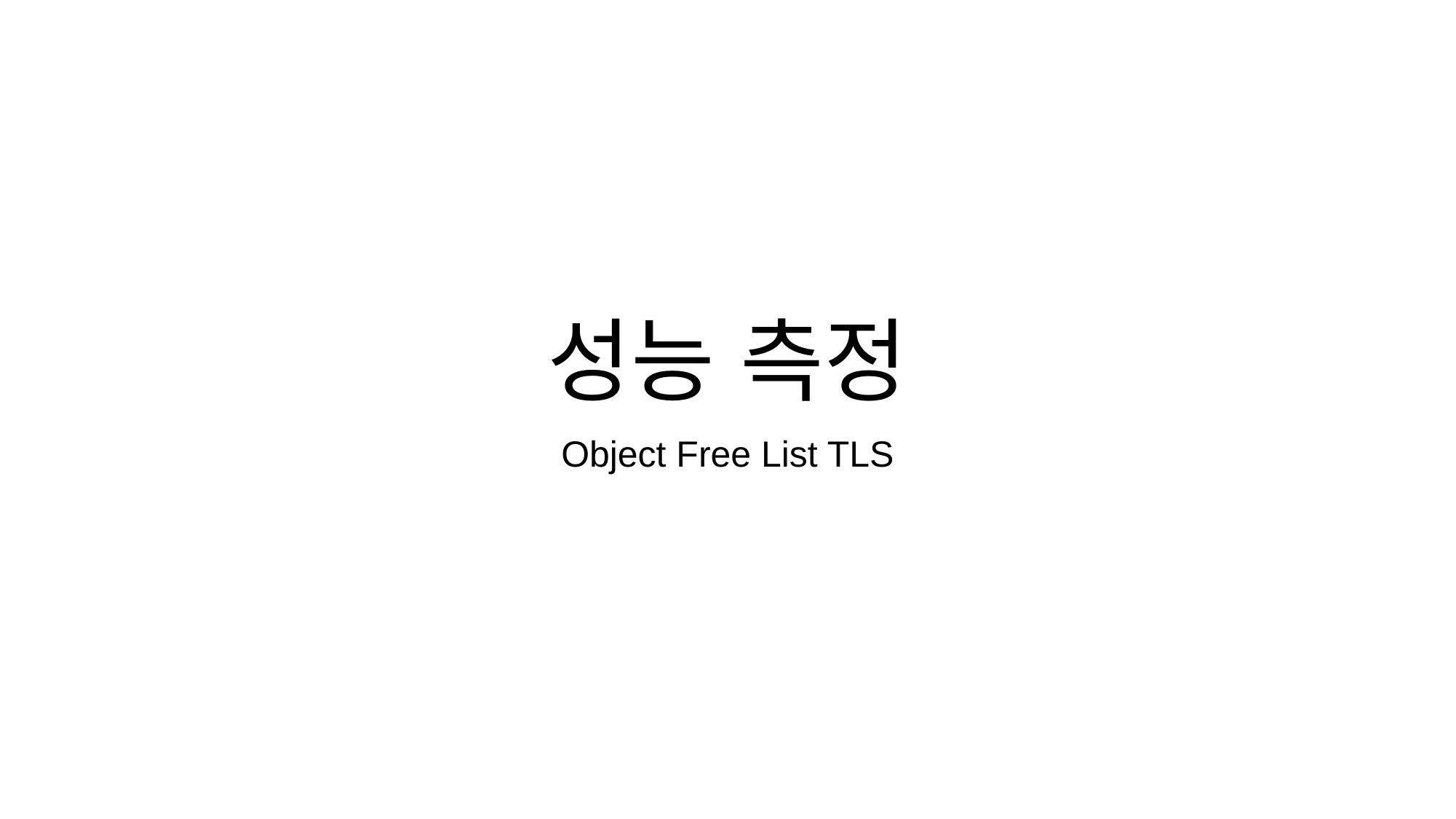

# 성능 측정
Object Free List TLS